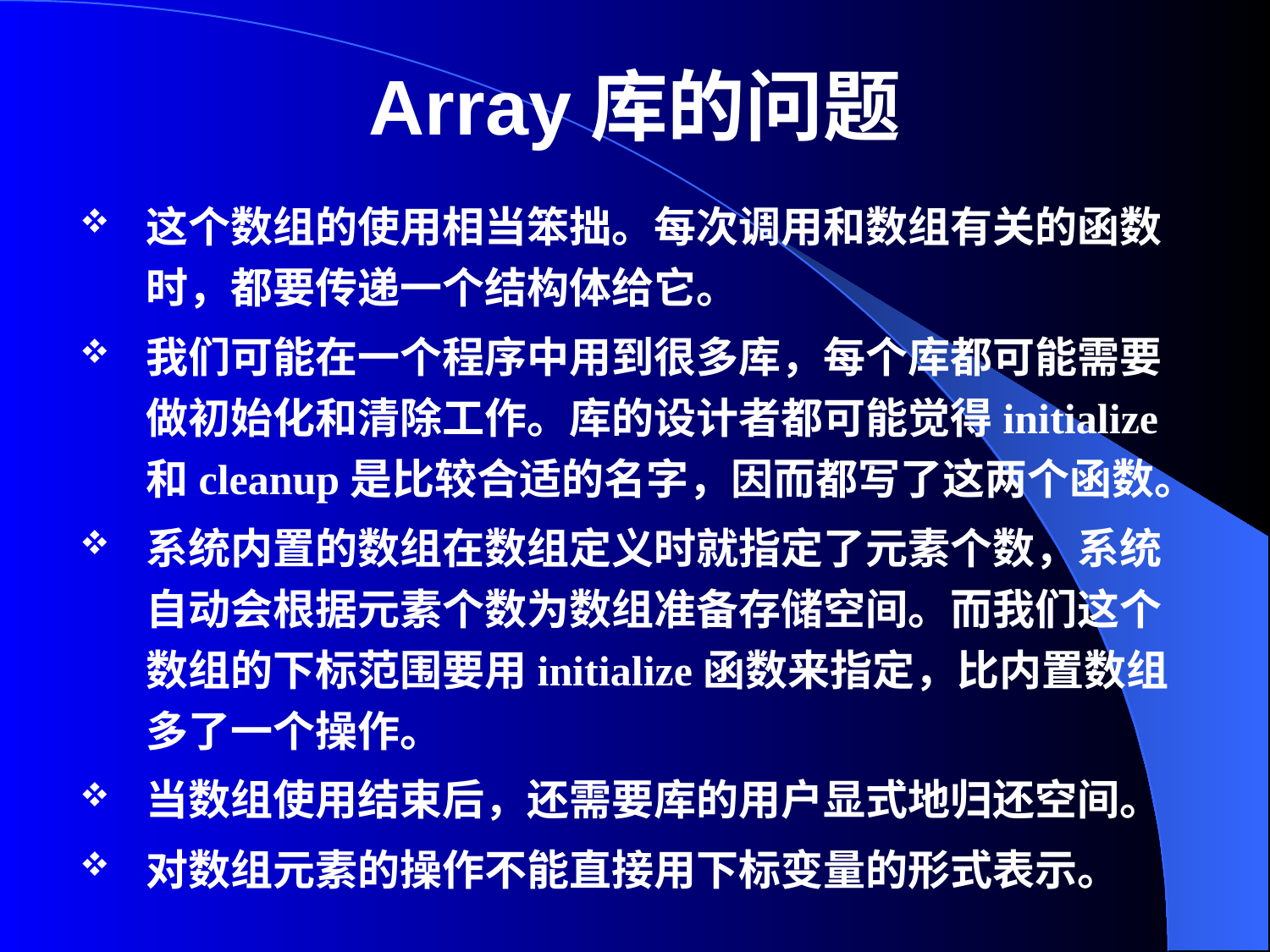

# Array库的问题
这个数组的使用相当笨拙。每次调用和数组有关的函数时，都要传递一个结构体给它。
我们可能在一个程序中用到很多库，每个库都可能需要做初始化和清除工作。库的设计者都可能觉得initialize和cleanup是比较合适的名字，因而都写了这两个函数。
系统内置的数组在数组定义时就指定了元素个数，系统自动会根据元素个数为数组准备存储空间。而我们这个数组的下标范围要用initialize函数来指定，比内置数组多了一个操作。
当数组使用结束后，还需要库的用户显式地归还空间。
对数组元素的操作不能直接用下标变量的形式表示。